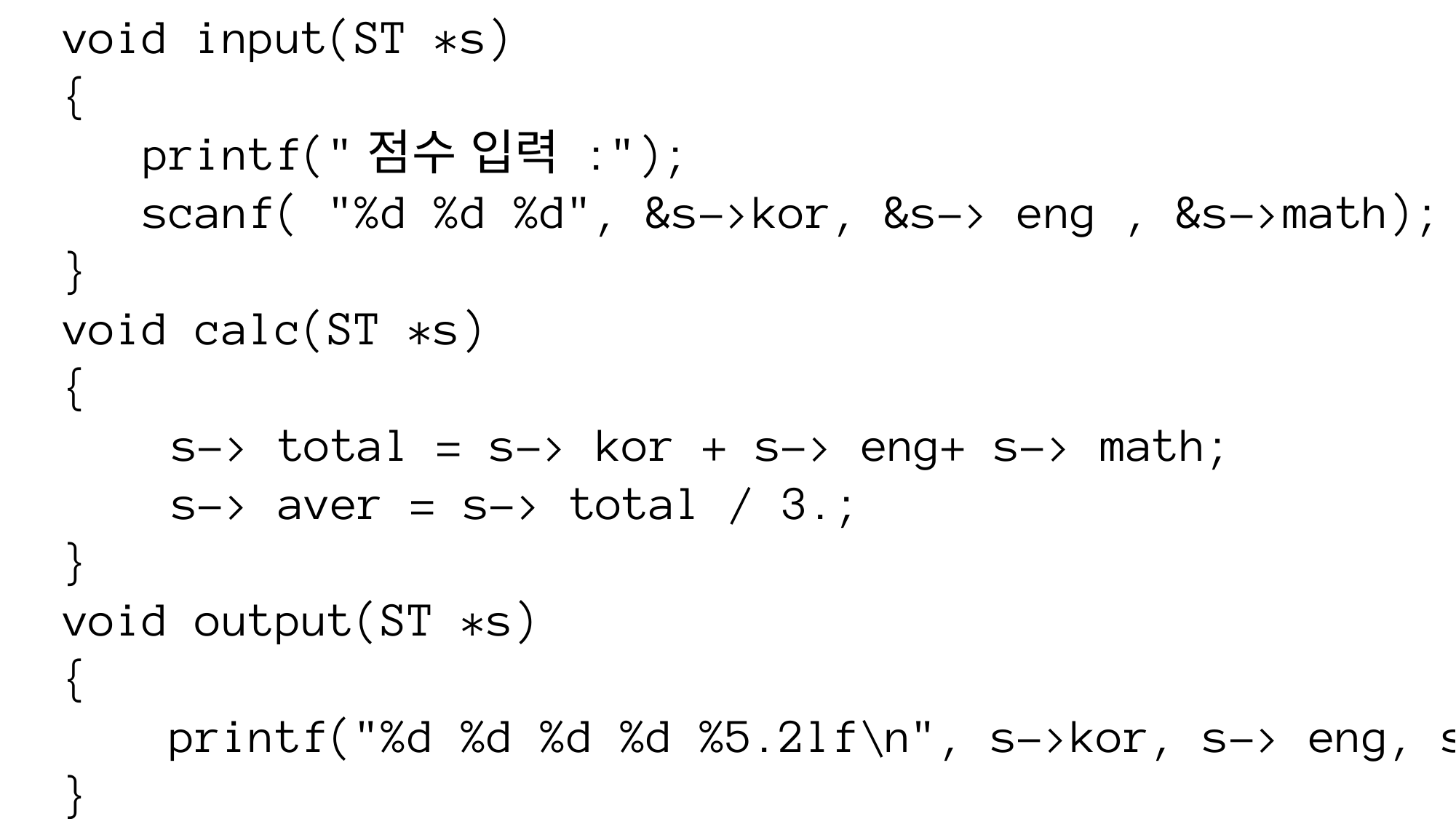

void input(ST *s)
{
   printf("점수 입력 :");
   scanf( "%d %d %d", &s->kor, &s-> eng , &s->math);
}
void calc(ST *s)
{
 	s-> total = s-> kor + s-> eng+ s-> math;
 	s-> aver = s-> total / 3.;
}
void output(ST *s)
{
    printf("%d %d %d %d %5.2lf\n", s->kor, s-> eng, s-> math, s-> total, s-> aver);
}